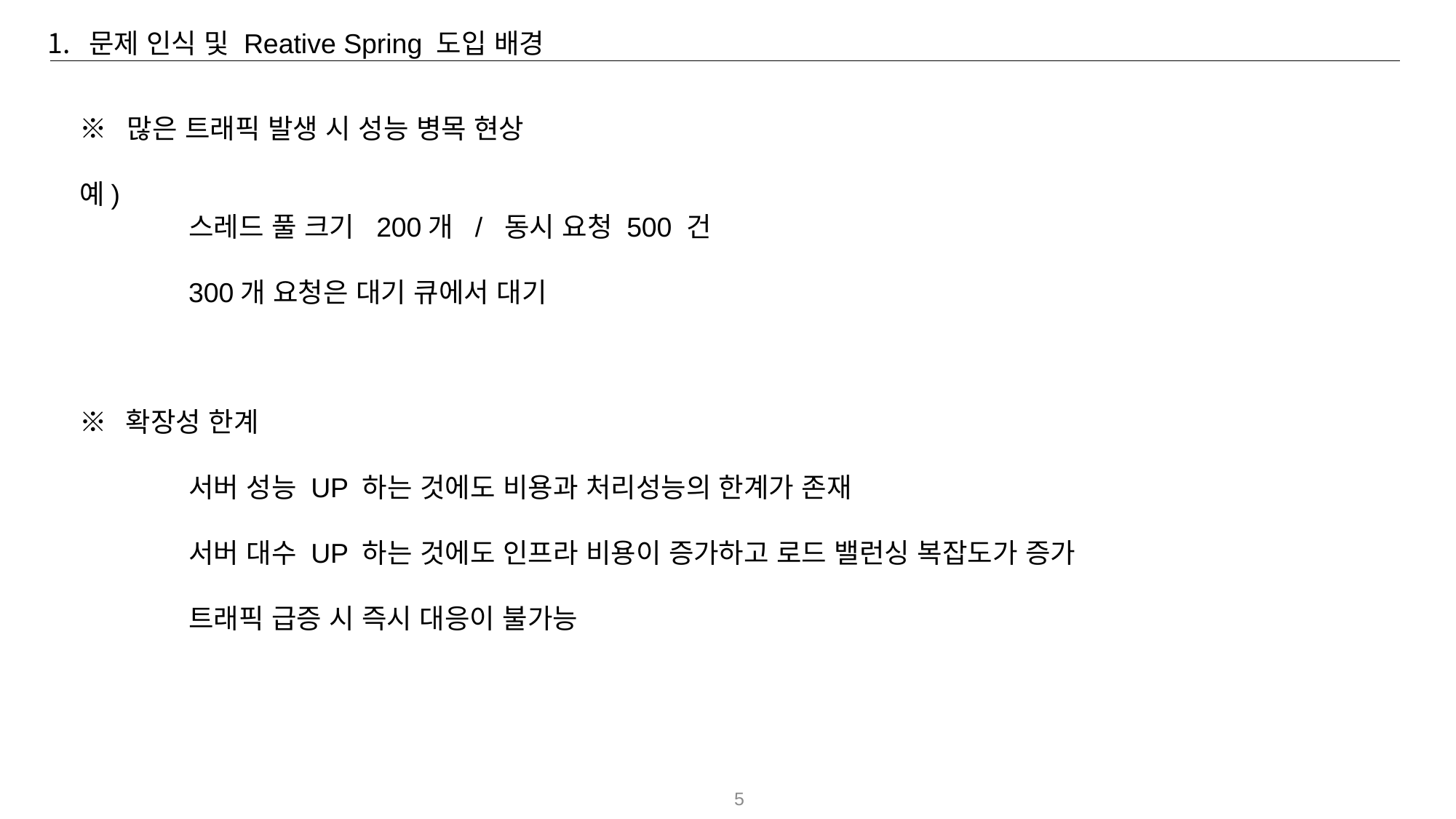

# 문제 인식 및 Reative Spring 도입 배경
※  많은 트래픽 발생 시 성능 병목 현상

예)
	스레드 풀 크기  200개  /  동시 요청 500 건

	300개 요청은 대기 큐에서 대기

※  확장성 한계

	서버 성능 UP 하는 것에도 비용과 처리성능의 한계가 존재

	서버 대수 UP 하는 것에도 인프라 비용이 증가하고 로드 밸런싱 복잡도가 증가

	트래픽 급증 시 즉시 대응이 불가능
5